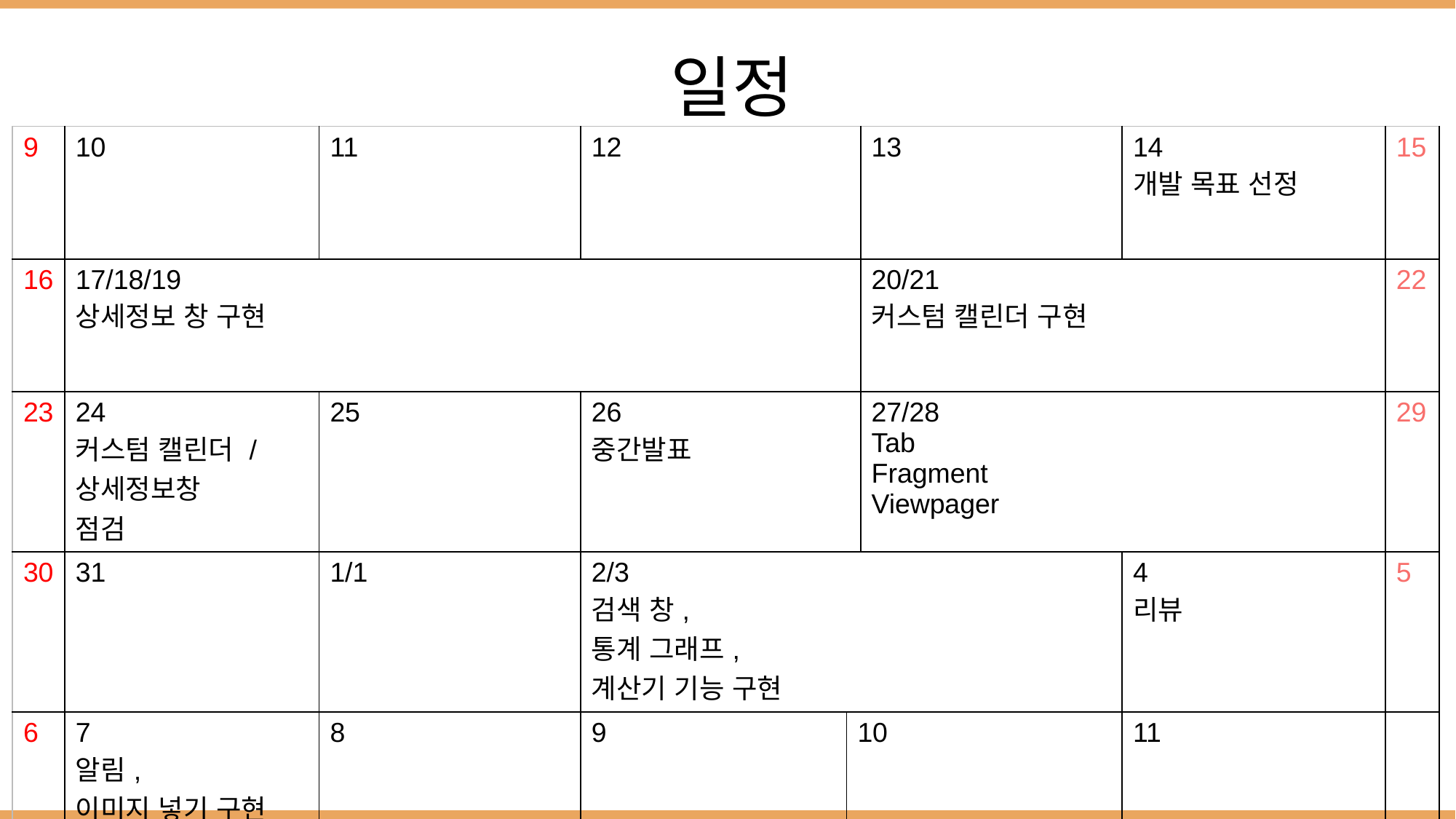

일정
| 9 | 10 | 11 | 12 |  | 13 | 14 개발 목표 선정 | 15 |
| --- | --- | --- | --- | --- | --- | --- | --- |
| 16 | 17/18/19 상세정보 창 구현 |  |  |  | 20/21 커스텀 캘린더 구현 |  | 22 |
| 23 | 24 커스텀 캘린더 / 상세정보창 점검 | 25 | 26 중간발표 |  | 27/28 Tab Fragment Viewpager |  | 29 |
| 30 | 31 | 1/1 | 2/3 검색 창, 통계 그래프, 계산기 기능 구현 |  |  | 4 리뷰 | 5 |
| 6 | 7 알림, 이미지 넣기 구현 | 8 | 9 | 10 |  | 11 |  |